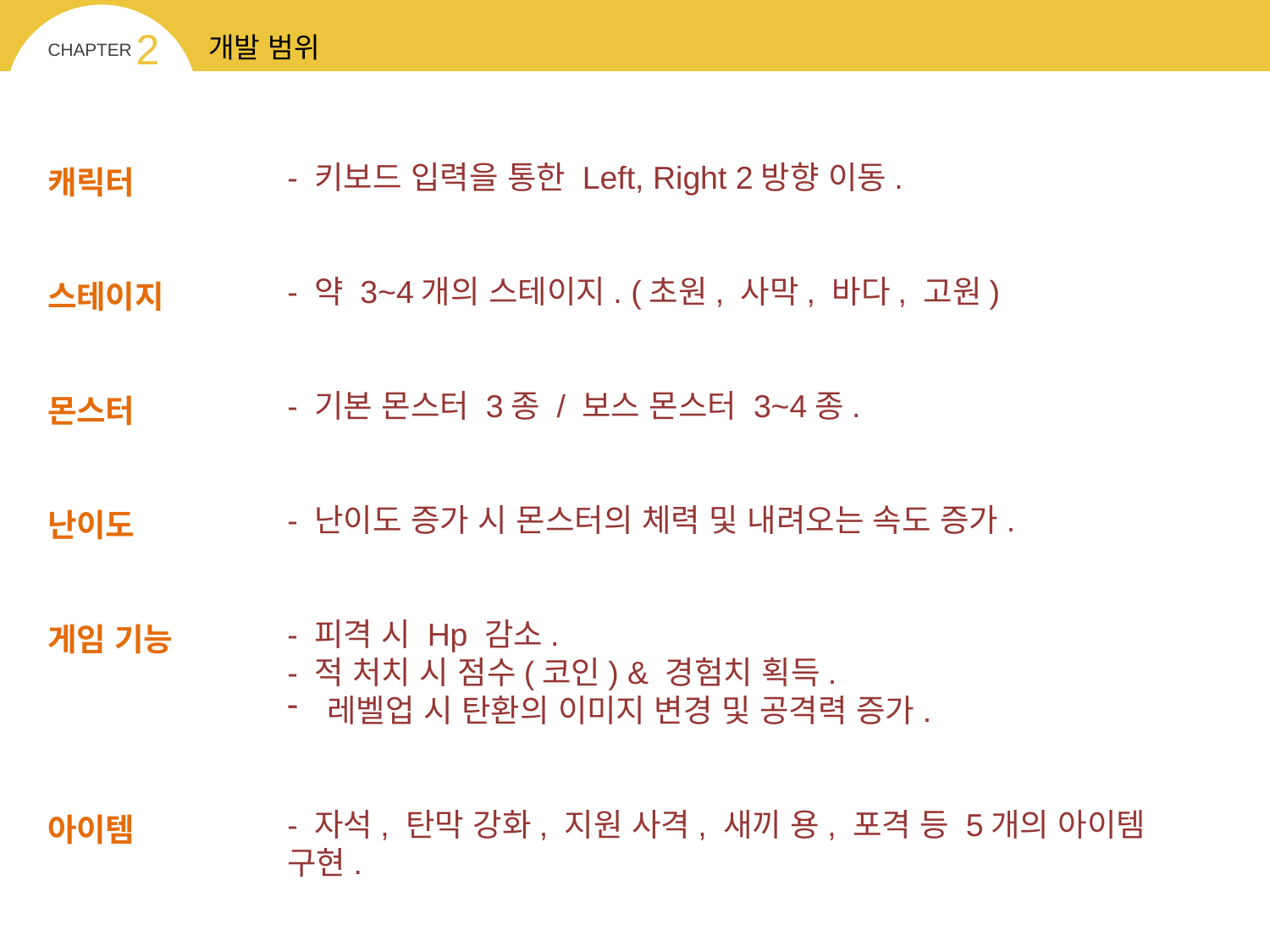

2
개발 범위
CHAPTER
- 키보드 입력을 통한 Left, Right 2방향 이동.

- 약 3~4개의 스테이지. (초원, 사막, 바다, 고원)

- 기본 몬스터 3종 / 보스 몬스터 3~4종.

- 난이도 증가 시 몬스터의 체력 및 내려오는 속도 증가.

- 피격 시 Hp 감소.
- 적 처치 시 점수(코인) & 경험치 획득.
레벨업 시 탄환의 이미지 변경 및 공격력 증가.

- 자석, 탄막 강화, 지원 사격, 새끼 용, 포격 등 5개의 아이템 구현.
캐릭터

스테이지

몬스터

난이도

게임 기능

아이템